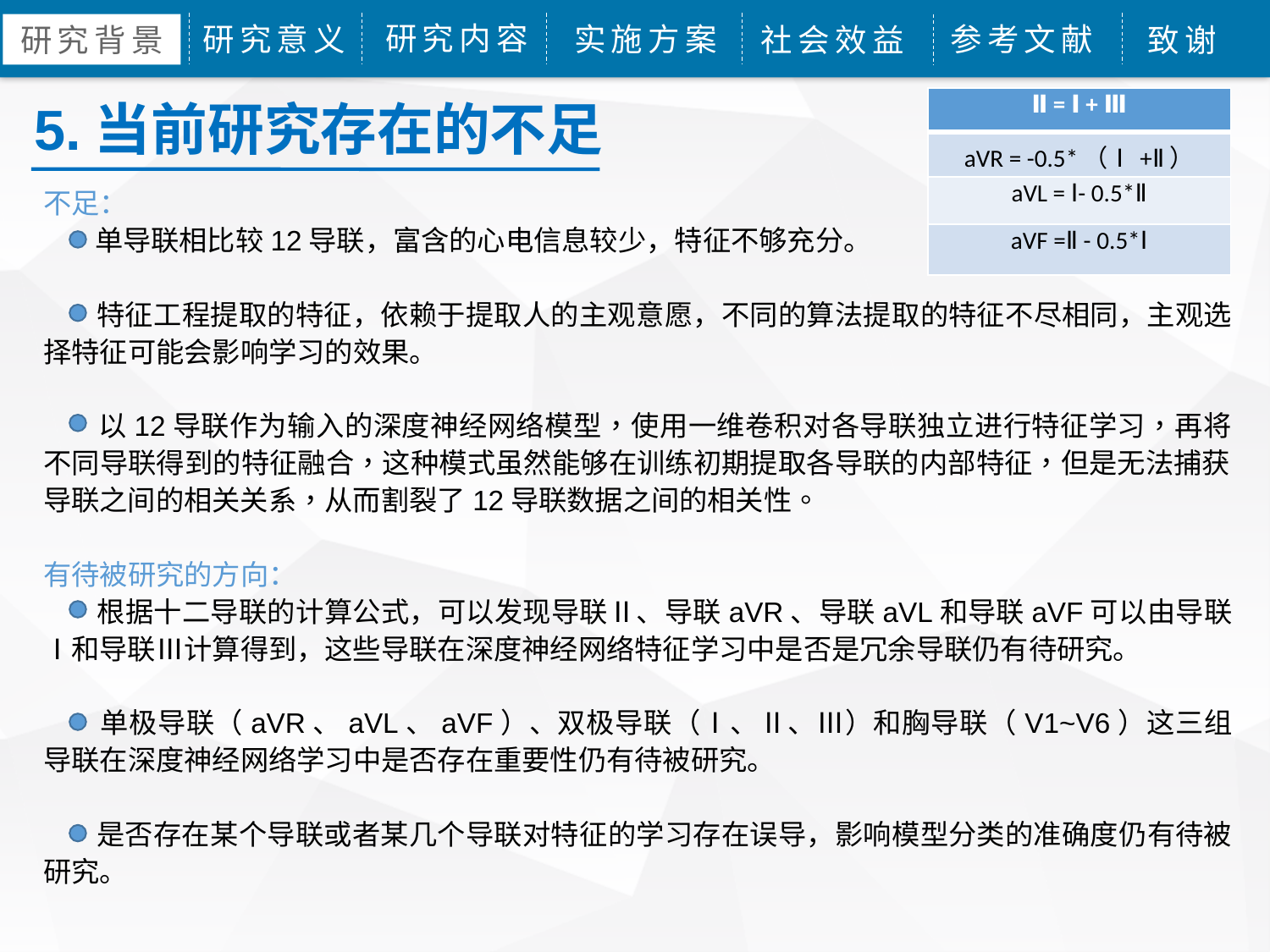

研究内容
研究意义
实施方案
参考文献
研究背景
社会效益
致谢
| Ⅱ = Ⅰ + Ⅲ |
| --- |
| aVR = -0.5\*（Ⅰ+Ⅱ） |
| aVL = Ⅰ- 0.5\*Ⅱ |
| aVF =Ⅱ - 0.5\*Ⅰ |
5.当前研究存在的不足
不足：
       单导联相比较12导联，富含的心电信息较少，特征不够充分。

       特征工程提取的特征，依赖于提取人的主观意愿，不同的算法提取的特征不尽相同，主观选择特征可能会影响学习的效果。

       以12导联作为输入的深度神经网络模型，使用一维卷积对各导联独立进行特征学习，再将不同导联得到的特征融合，这种模式虽然能够在训练初期提取各导联的内部特征，但是无法捕获导联之间的相关关系，从而割裂了12导联数据之间的相关性。

有待被研究的方向：
       根据十二导联的计算公式，可以发现导联Ⅱ、导联aVR、导联aVL和导联aVF可以由导联Ⅰ和导联Ⅲ计算得到，这些导联在深度神经网络特征学习中是否是冗余导联仍有待研究。

       单极导联（aVR、aVL、aVF）、双极导联（Ⅰ、Ⅱ、Ⅲ）和胸导联（V1~V6）这三组导联在深度神经网络学习中是否存在重要性仍有待被研究。

       是否存在某个导联或者某几个导联对特征的学习存在误导，影响模型分类的准确度仍有待被研究。